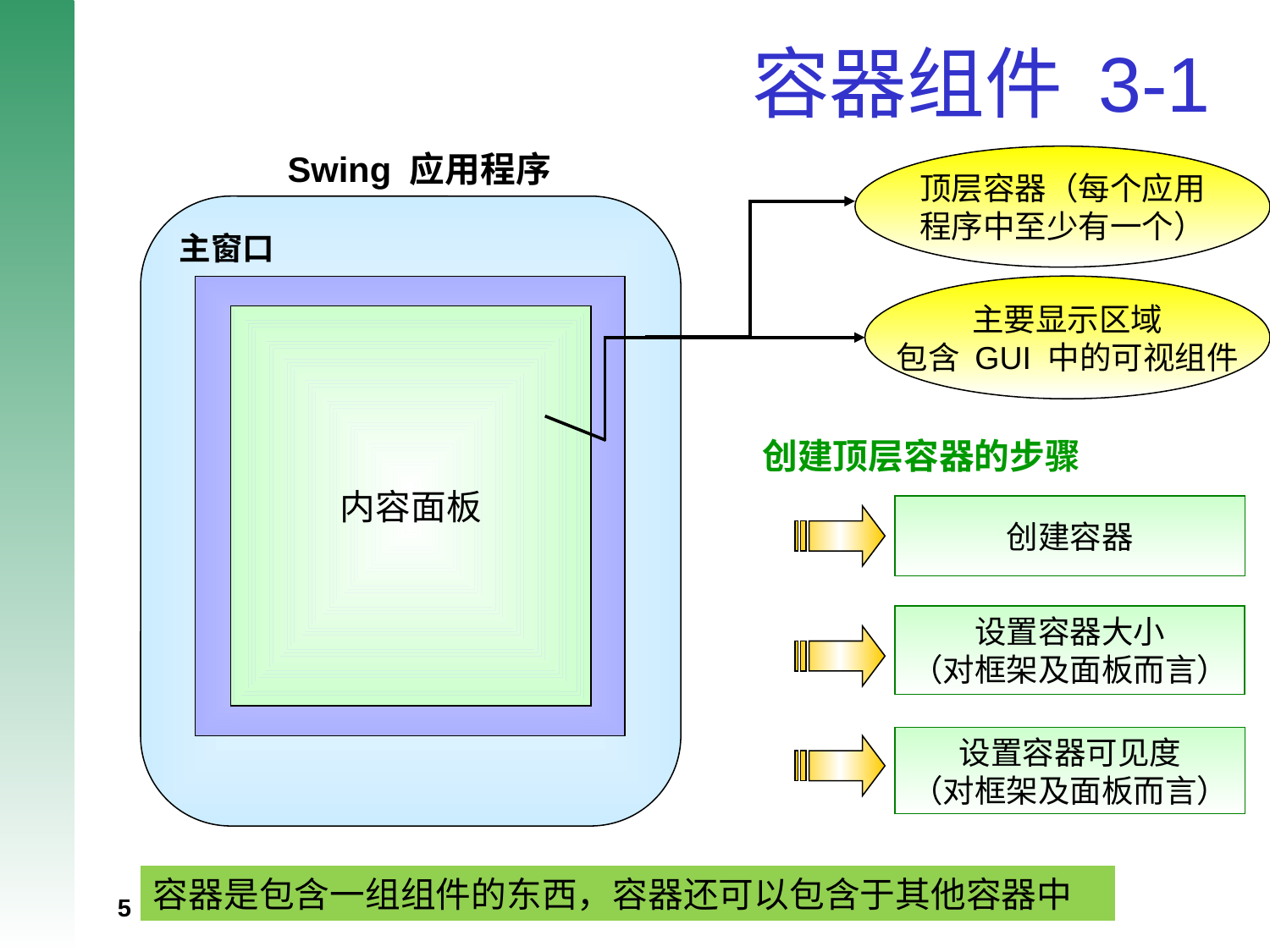

# 容器组件 3-1
Swing 应用程序
顶层容器（每个应用
程序中至少有一个）
主窗口

主要显示区域
包含 GUI 中的可视组件
内容面板

创建顶层容器的步骤
创建容器

设置容器大小
（对框架及面板而言）

设置容器可见度
（对框架及面板而言）

容器是包含一组组件的东西，容器还可以包含于其他容器中
5